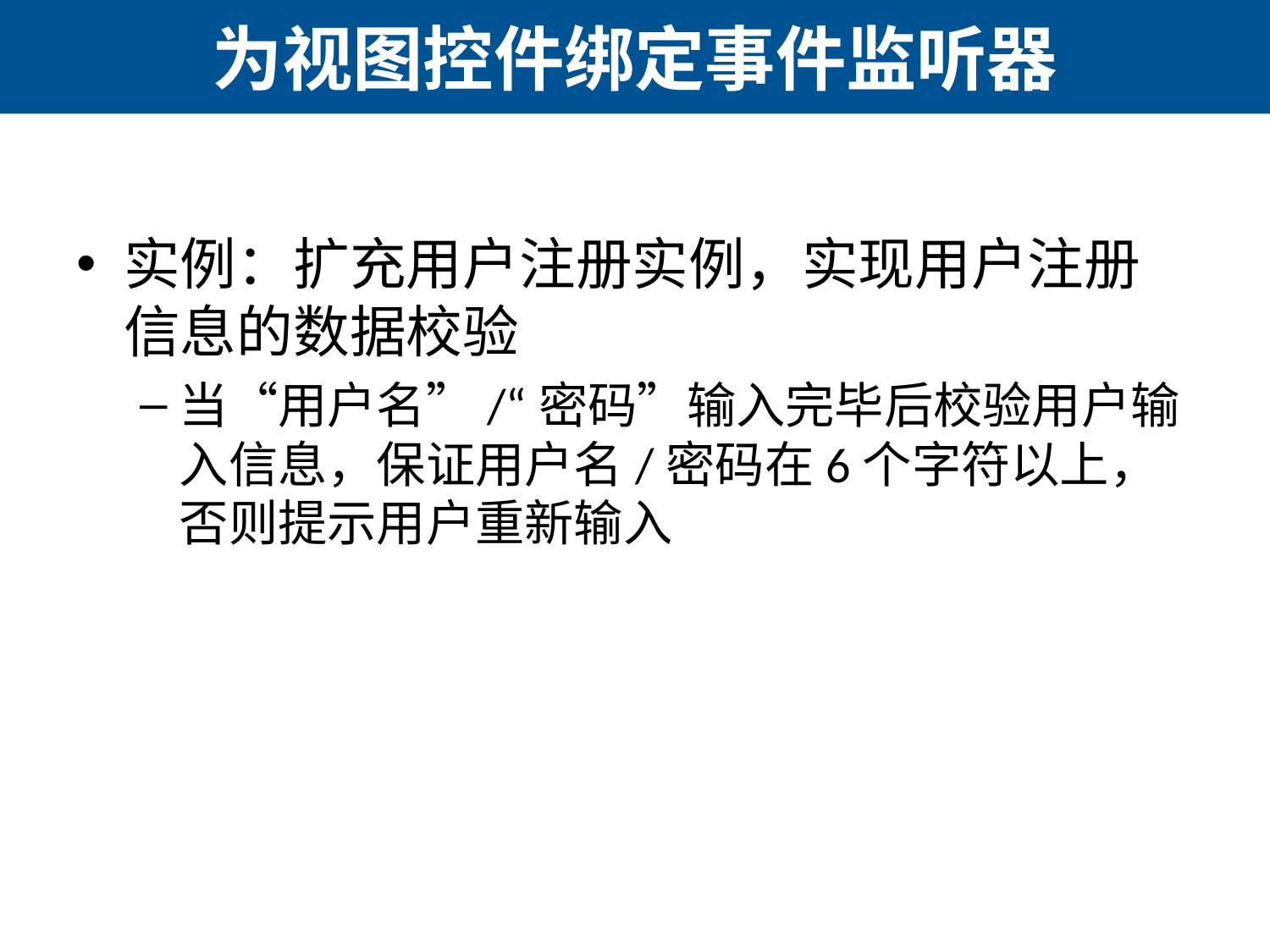

# 为视图控件绑定事件监听器
实例：扩充用户注册实例，实现用户注册信息的数据校验
当“用户名”/“密码”输入完毕后校验用户输入信息，保证用户名/密码在6个字符以上，否则提示用户重新输入